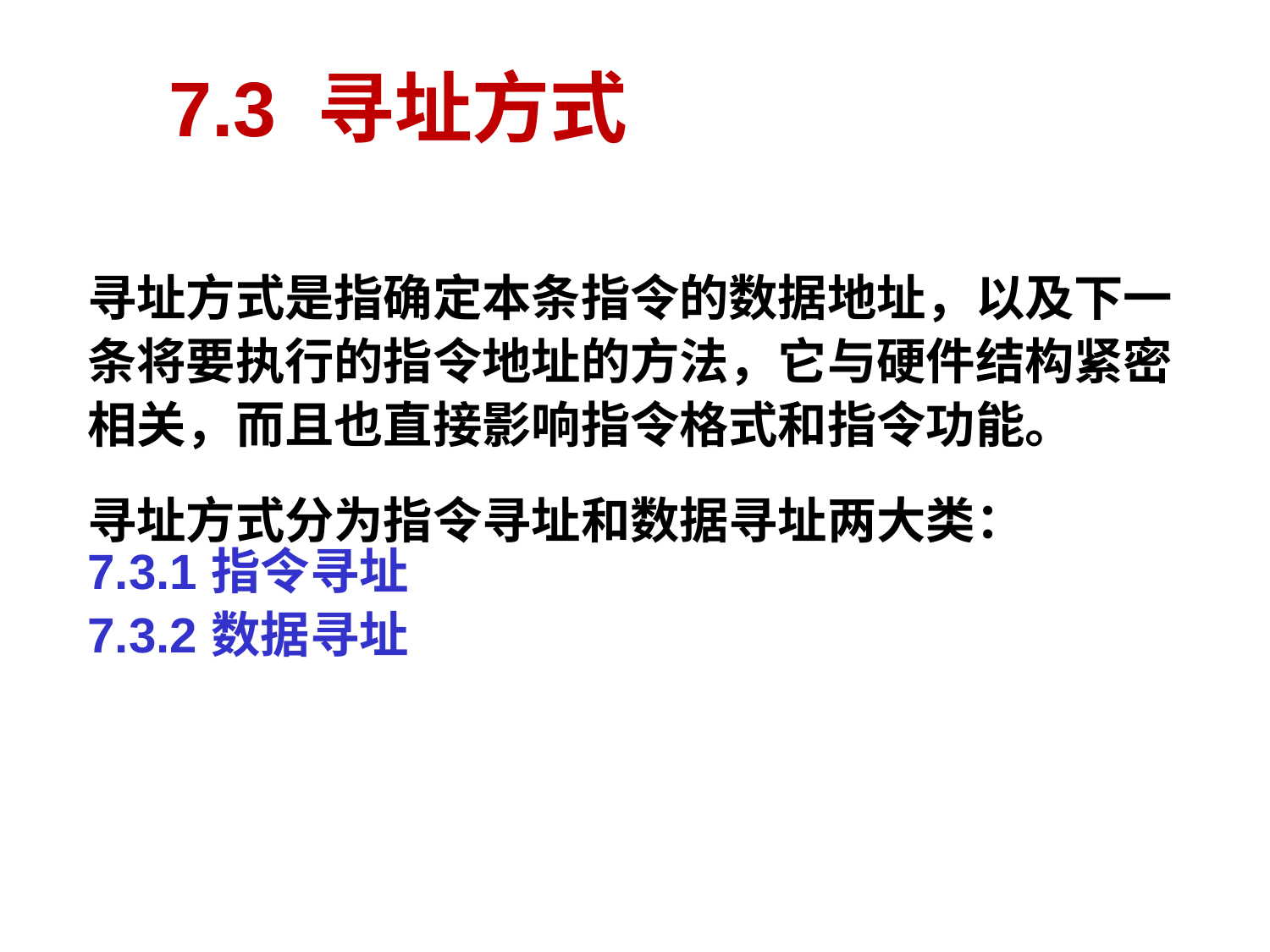

# 7.3 寻址方式
寻址方式是指确定本条指令的数据地址，以及下一条将要执行的指令地址的方法，它与硬件结构紧密相关，而且也直接影响指令格式和指令功能。
寻址方式分为指令寻址和数据寻址两大类：
7.3.1 指令寻址
7.3.2 数据寻址